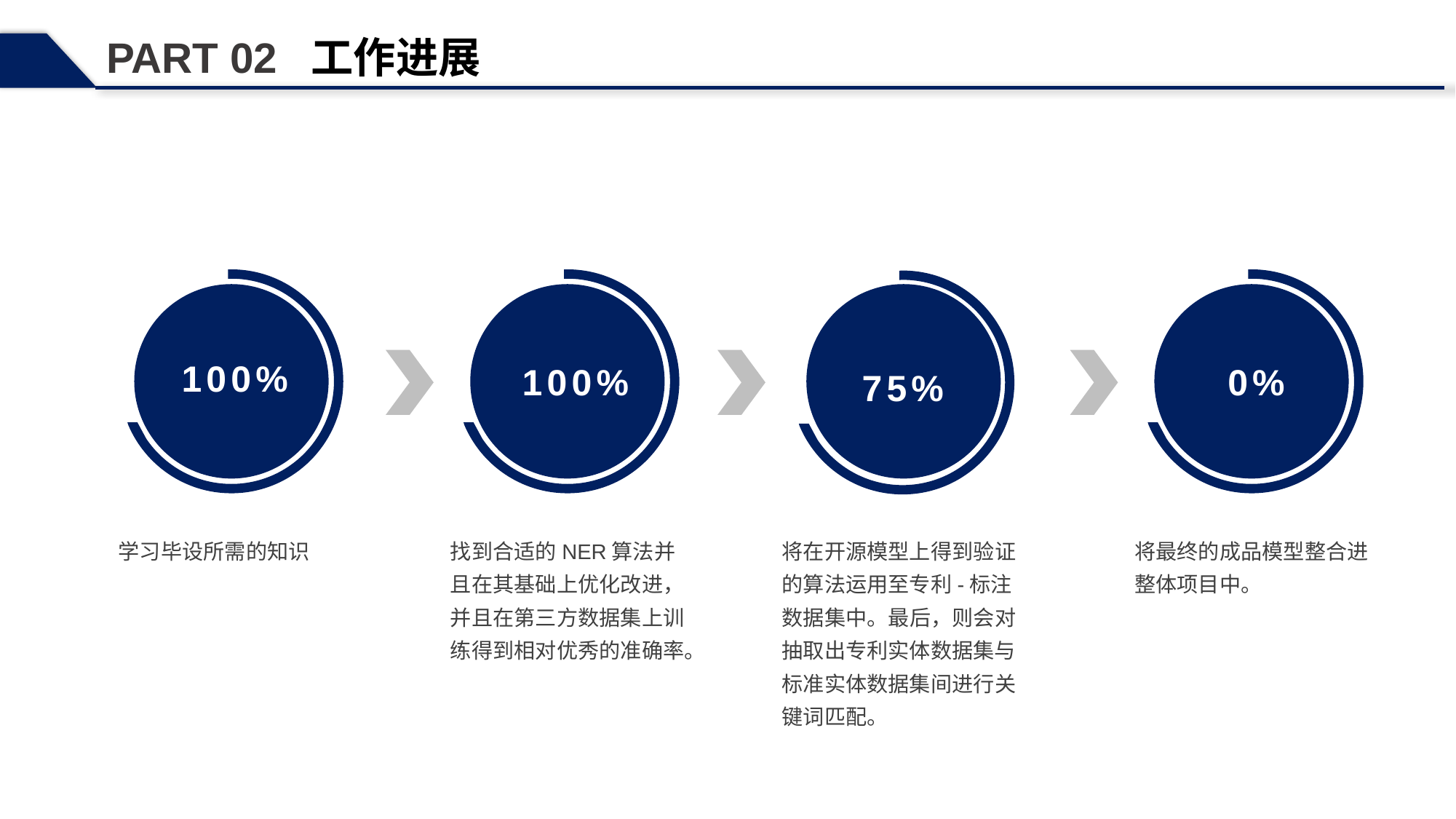

PART 02  工作进展

100%

100%

75%

0%

学习毕设所需的知识
找到合适的NER算法并且在其基础上优化改进，并且在第三方数据集上训练得到相对优秀的准确率。
将在开源模型上得到验证的算法运用至专利-标注数据集中。最后，则会对抽取出专利实体数据集与标准实体数据集间进行关键词匹配。
将最终的成品模型整合进整体项目中。